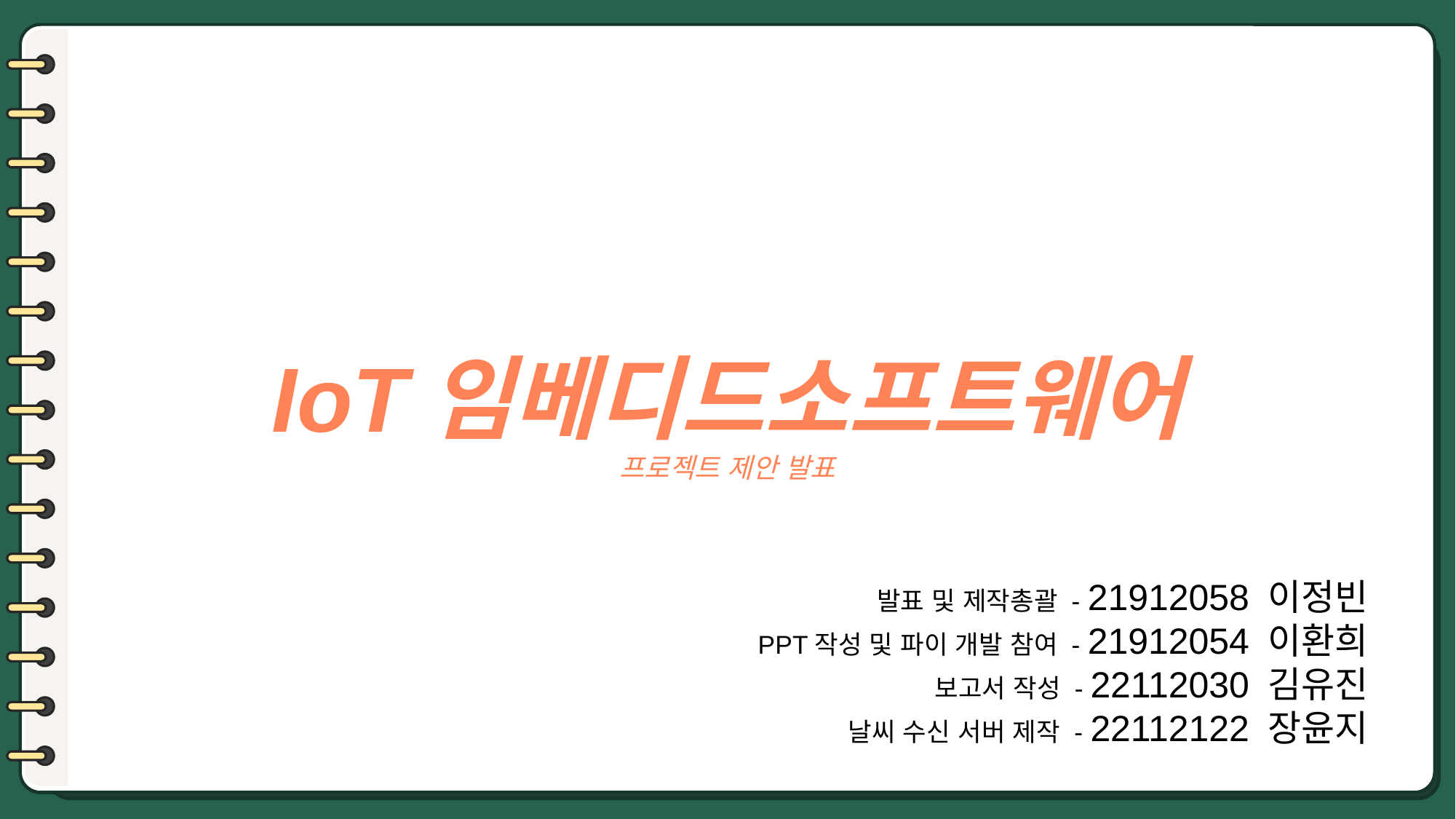

IoT임베디드소프트웨어
프로젝트 제안 발표

발표 및 제작총괄 - 21912058 이정빈
PPT작성 및 파이 개발 참여 - 21912054 이환희
보고서 작성 - 22112030 김유진
날씨 수신 서버 제작 - 22112122 장윤지